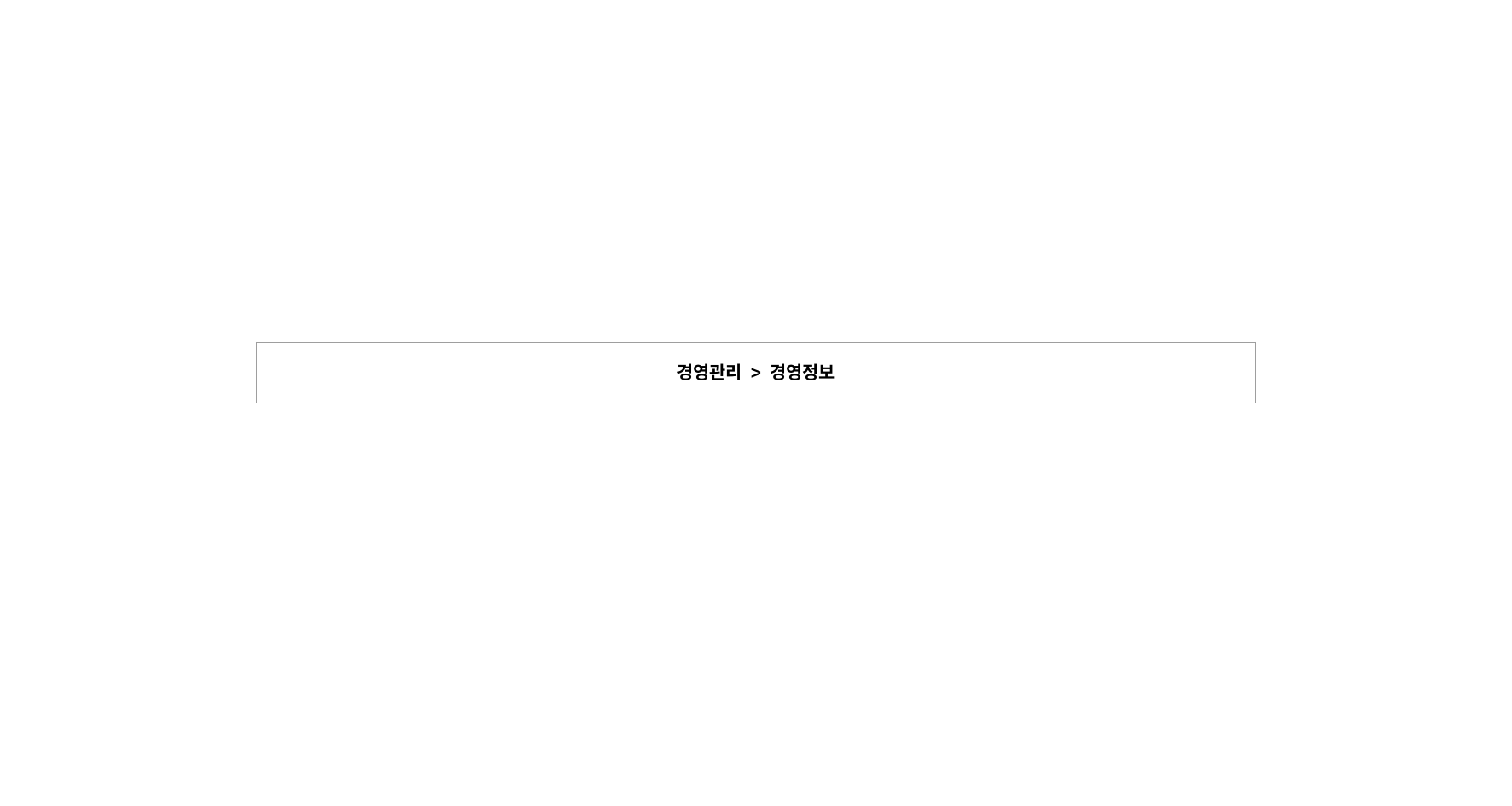

| 경영관리 > 경영정보 |
| --- |